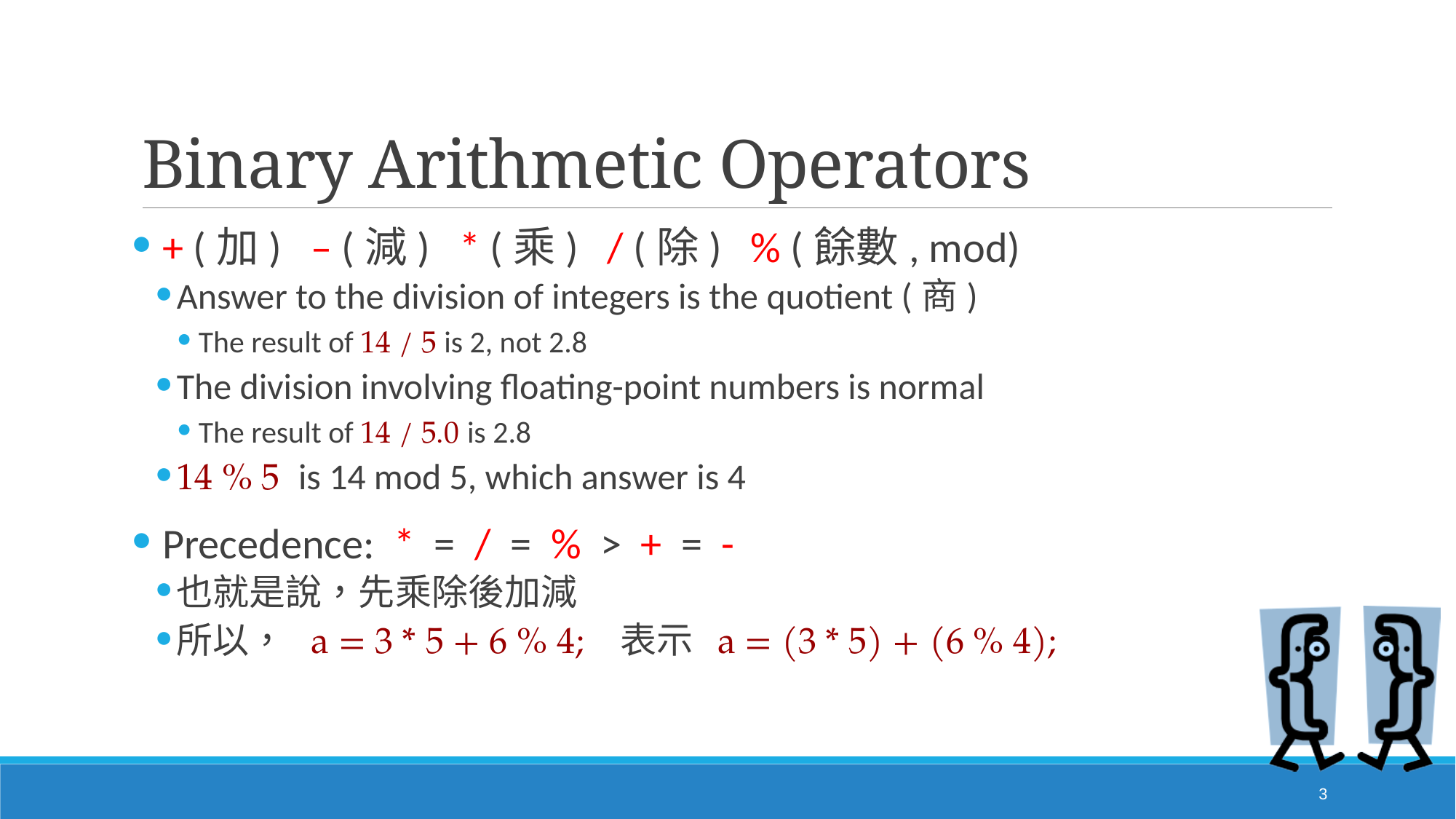

# Binary Arithmetic Operators
+ (加)   – (減)   * (乘)   / (除)   % (餘數, mod)
Answer to the division of integers is the quotient (商)
The result of 14 / 5 is 2, not 2.8
The division involving floating-point numbers is normal
The result of 14 / 5.0 is 2.8
14 % 5  is 14 mod 5, which answer is 4
Precedence:  *  =  /  =  %  >  +  =  -
也就是說，先乘除後加減
所以，  a = 3 * 5 + 6 % 4;   表示  a = (3 * 5) + (6 % 4);
3